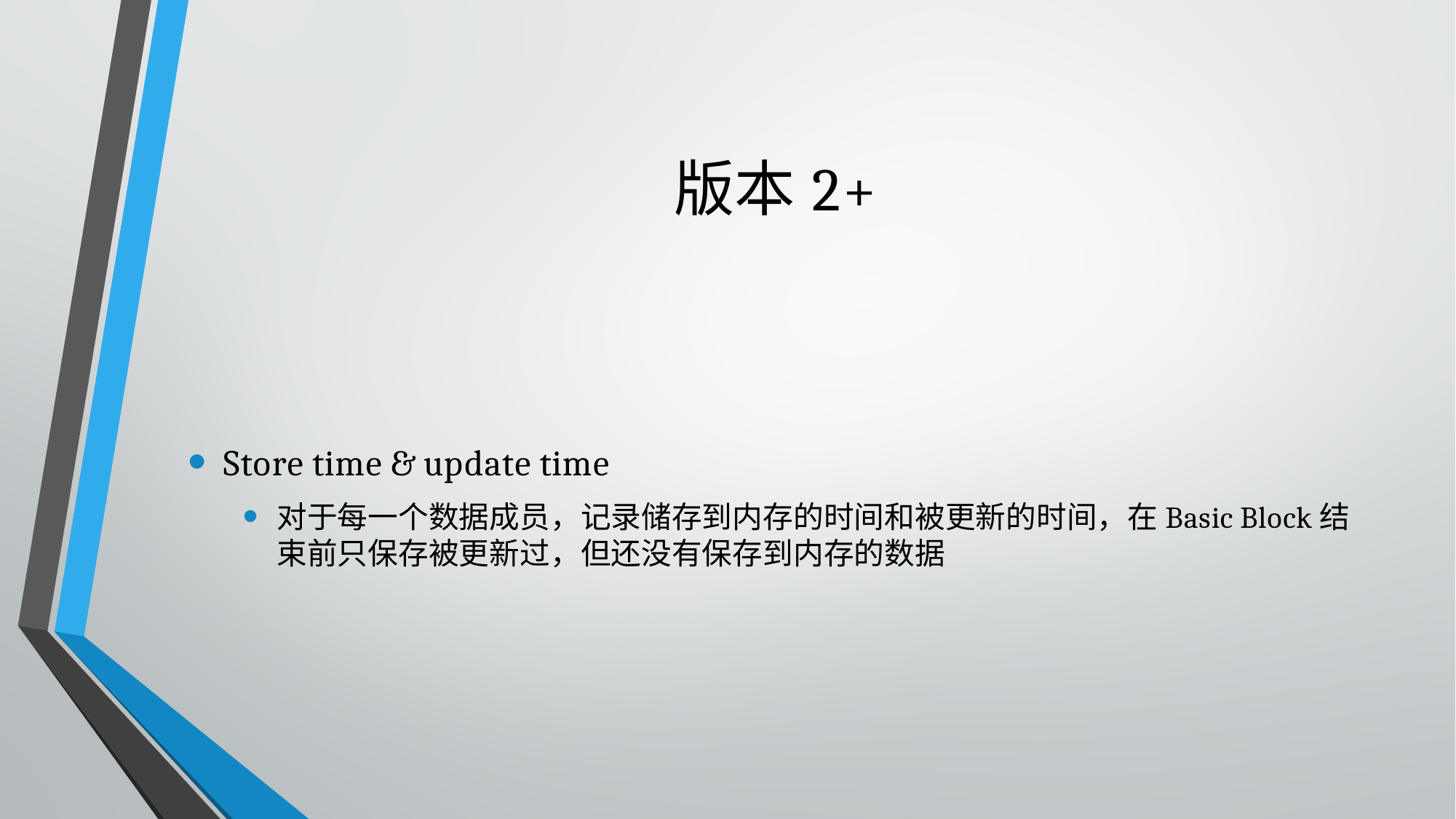

# 版本2+
Store time & update time
对于每一个数据成员，记录储存到内存的时间和被更新的时间，在Basic Block结束前只保存被更新过，但还没有保存到内存的数据